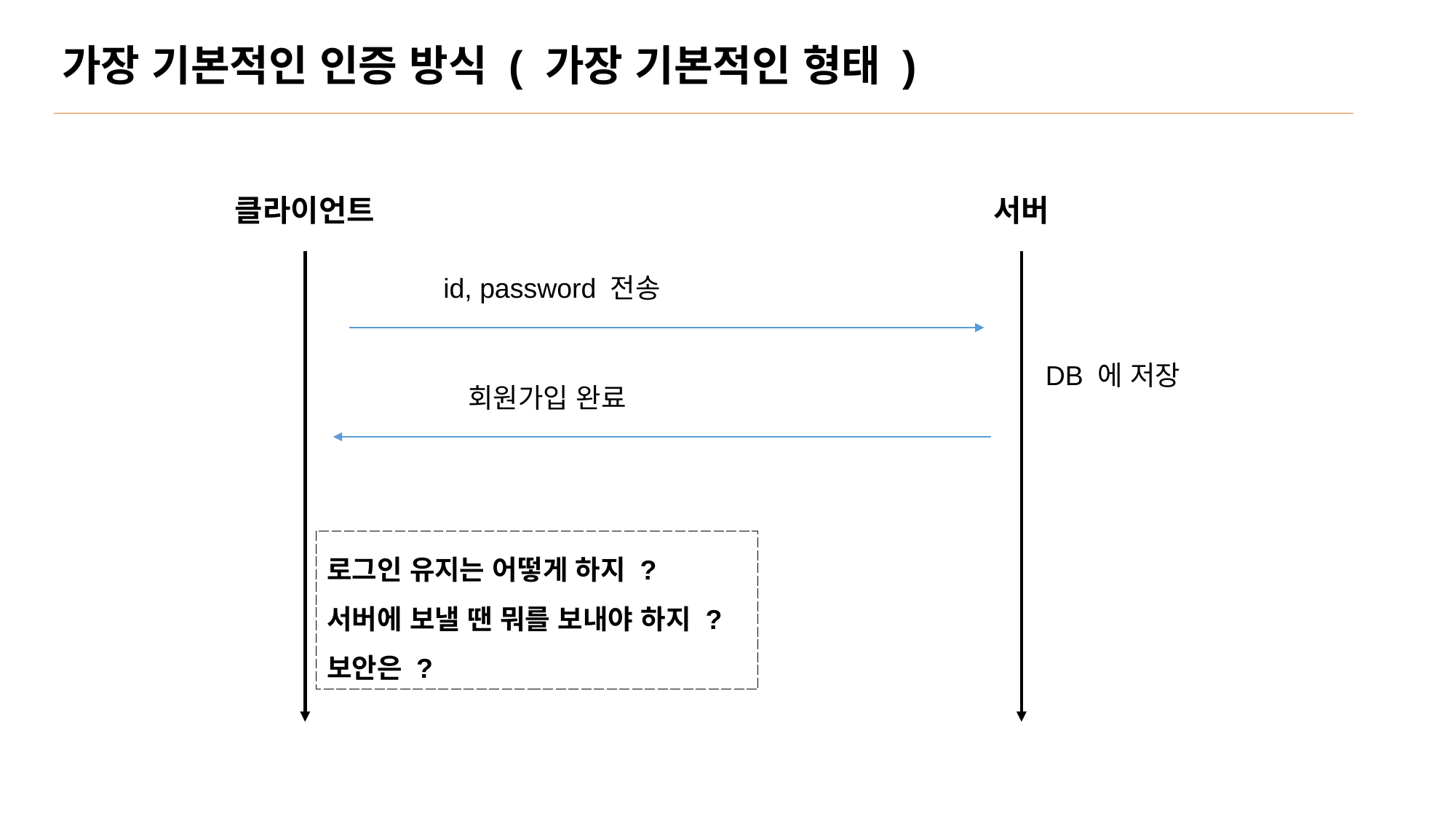

가장 기본적인 인증 방식 ( 가장 기본적인 형태 )
클라이언트
서버
id, password 전송
DB 에 저장
회원가입 완료
로그인 유지는 어떻게 하지 ?
서버에 보낼 땐 뭐를 보내야 하지 ?
보안은 ?